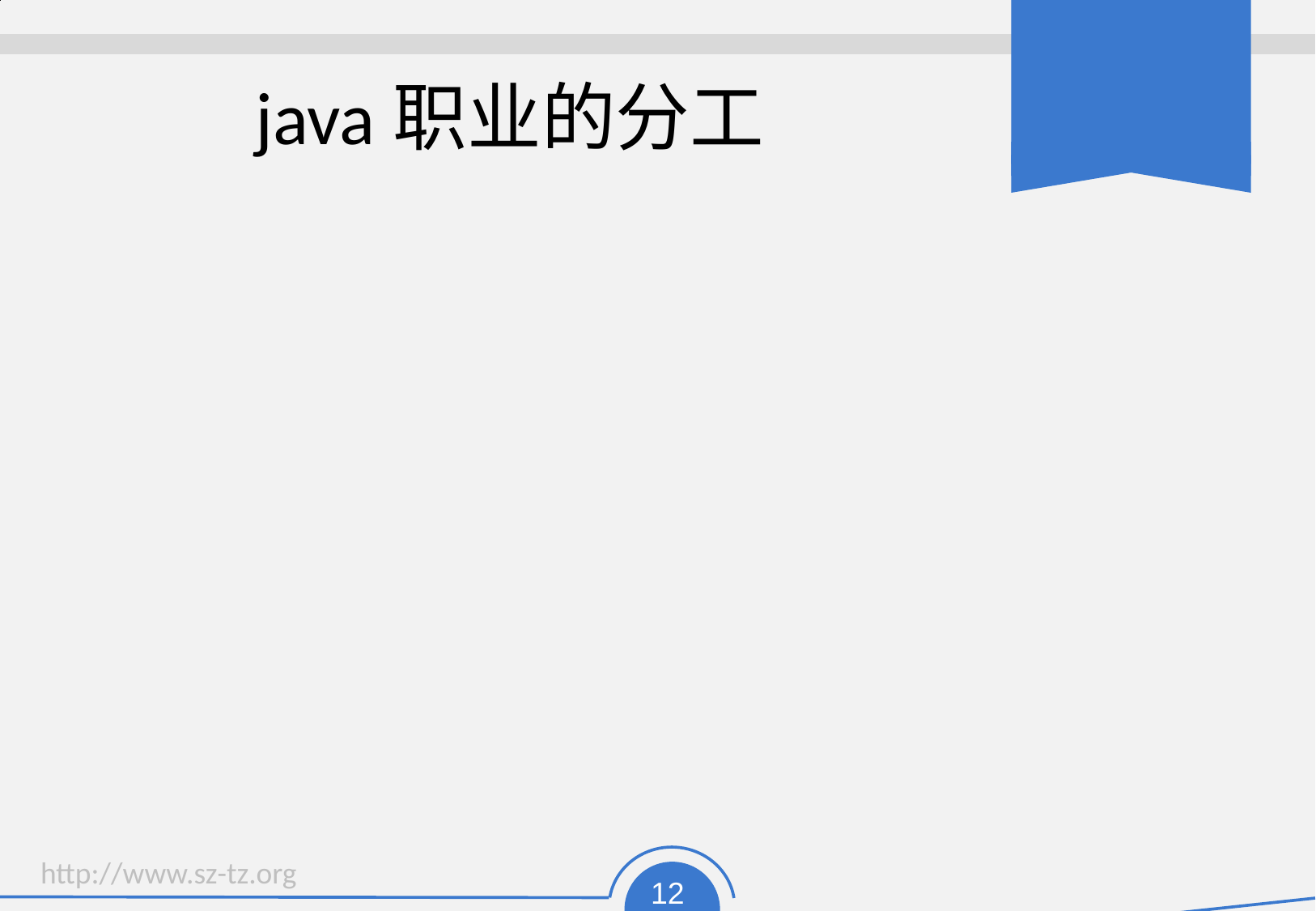

# java职业的分工

java  Programmer         java程序员

java  Developer            java开发人员

java  Web Developer    web开发人员

J2EE  Architect              J2EE 架构师